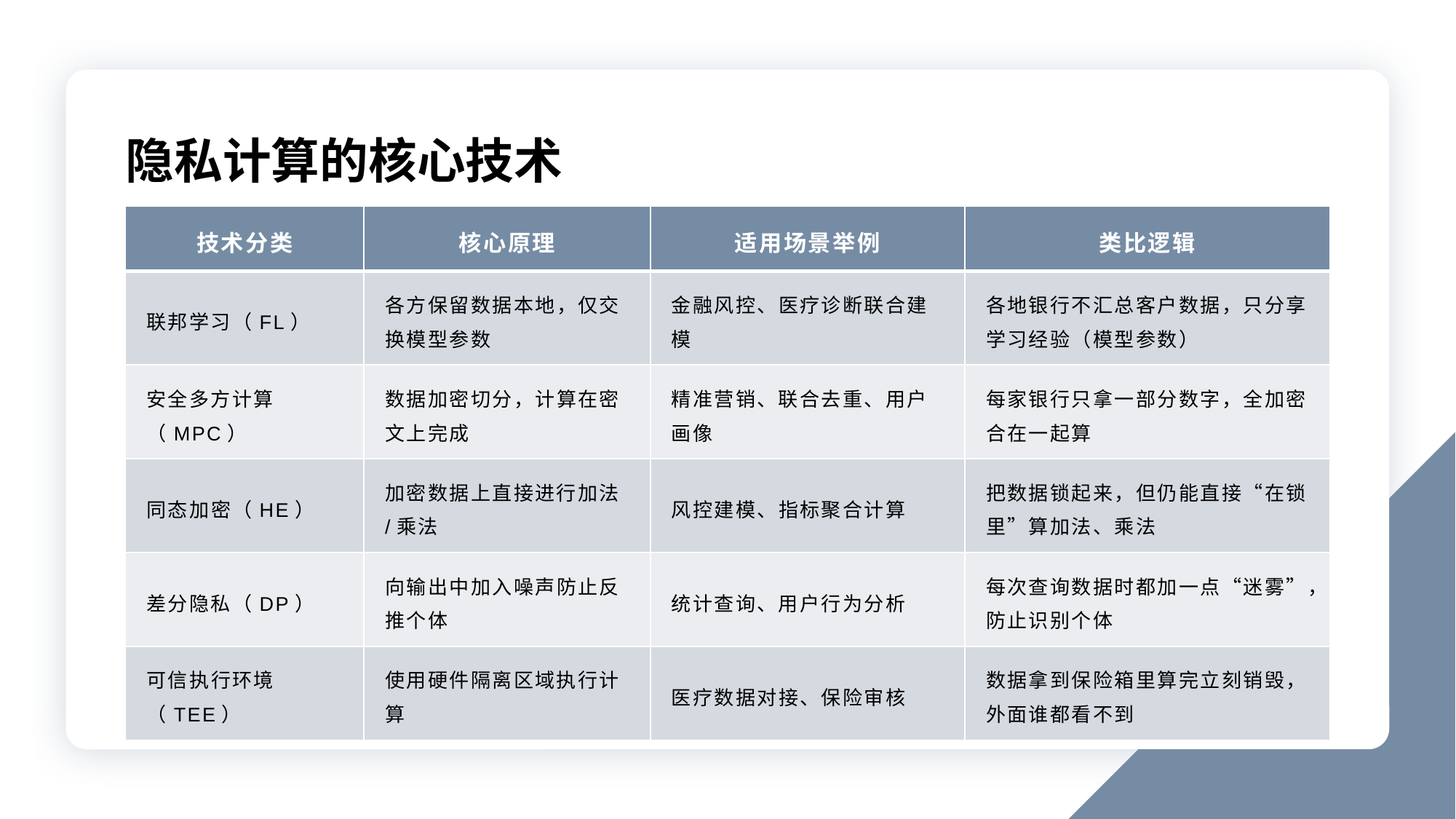

# 隐私计算的核心技术
| 技术分类 | 核心原理 | 适用场景举例 | 类比逻辑 |
| --- | --- | --- | --- |
| 联邦学习（FL） | 各方保留数据本地，仅交换模型参数 | 金融风控、医疗诊断联合建模 | 各地银行不汇总客户数据，只分享学习经验（模型参数） |
| 安全多方计算（MPC） | 数据加密切分，计算在密文上完成 | 精准营销、联合去重、用户画像 | 每家银行只拿一部分数字，全加密合在一起算 |
| 同态加密（HE） | 加密数据上直接进行加法/乘法 | 风控建模、指标聚合计算 | 把数据锁起来，但仍能直接“在锁里”算加法、乘法 |
| 差分隐私（DP） | 向输出中加入噪声防止反推个体 | 统计查询、用户行为分析 | 每次查询数据时都加一点“迷雾”，防止识别个体 |
| 可信执行环境（TEE） | 使用硬件隔离区域执行计算 | 医疗数据对接、保险审核 | 数据拿到保险箱里算完立刻销毁，外面谁都看不到 |